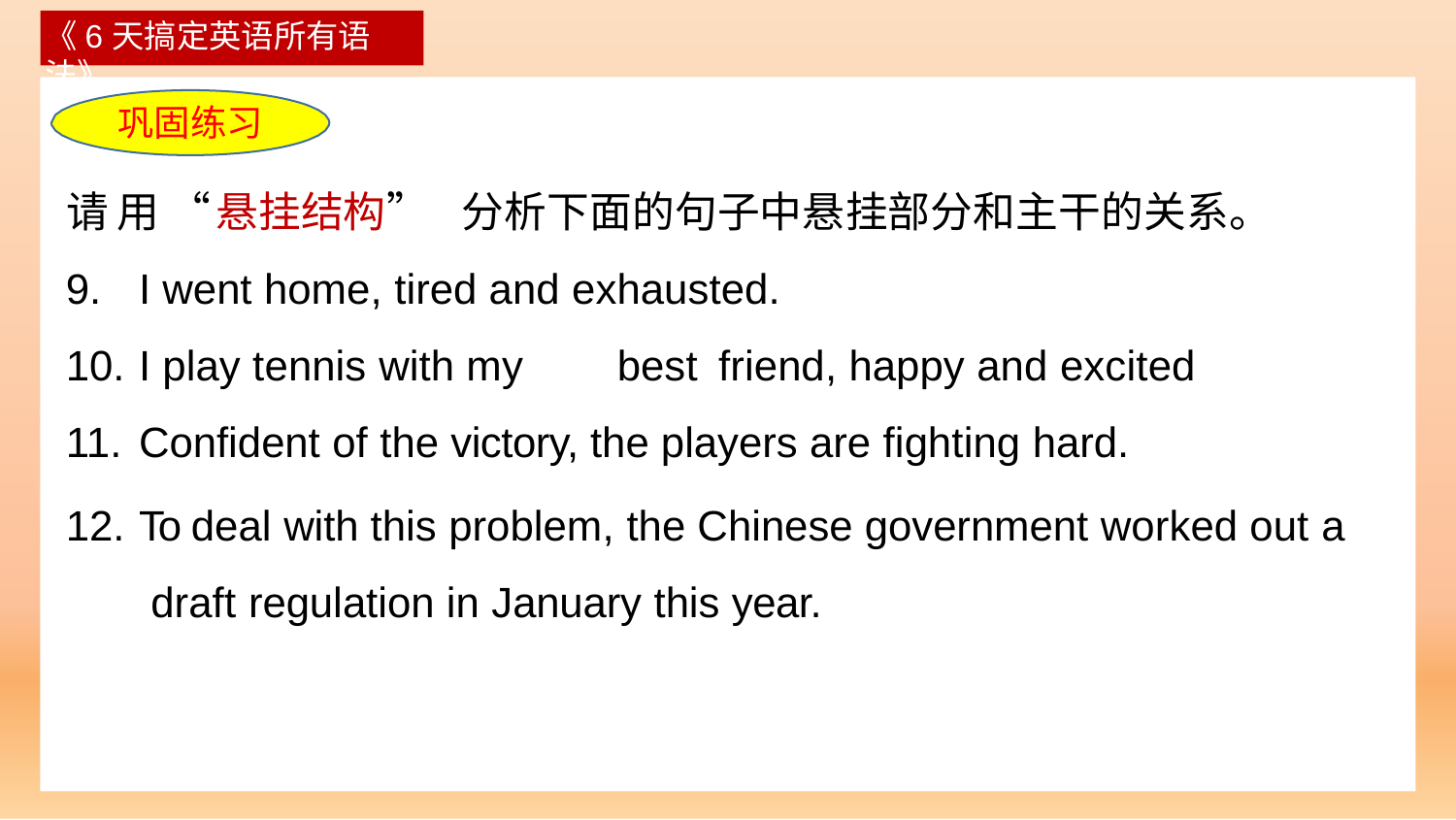

《6天搞定英语所有语法》

巩固练习
# 请用“悬挂结构” 分析下面的句子中悬挂部分和主干的关系。
I went home, tired and exhausted.
I play tennis with my	best	friend, happy and excited
Confident of the victory, the players are fighting hard.
To deal with this problem, the Chinese government worked out a  draft regulation in January this year.